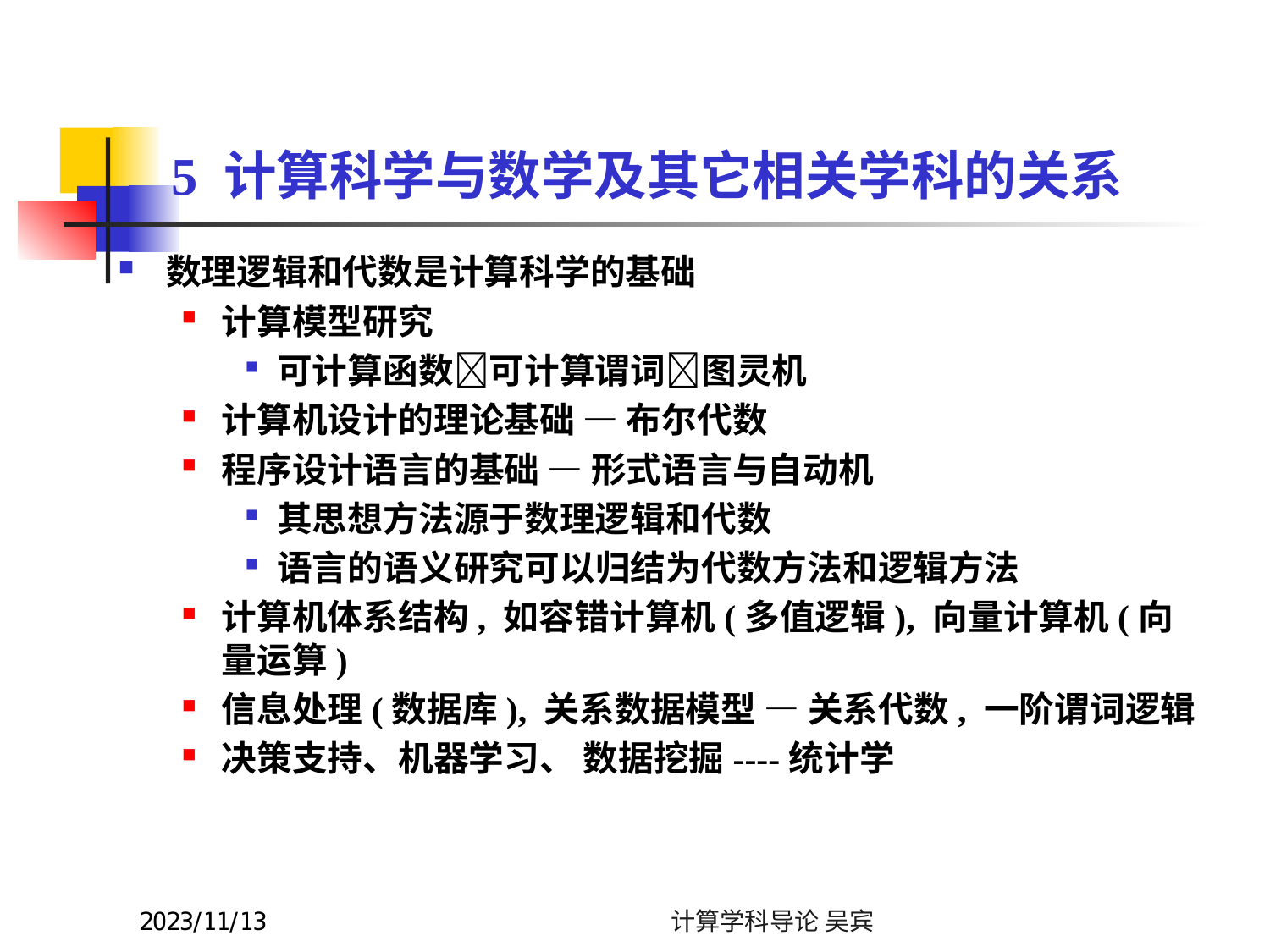

# 5 计算科学与数学及其它相关学科的关系
数理逻辑和代数是计算科学的基础
计算模型研究
可计算函数⇔可计算谓词⇔图灵机
计算机设计的理论基础 — 布尔代数
程序设计语言的基础 — 形式语言与自动机
其思想方法源于数理逻辑和代数
语言的语义研究可以归结为代数方法和逻辑方法
计算机体系结构, 如容错计算机(多值逻辑), 向量计算机(向量运算)
信息处理(数据库), 关系数据模型 — 关系代数, 一阶谓词逻辑
决策支持、机器学习、 数据挖掘----统计学

2023/11/13
计算学科导论 吴宾